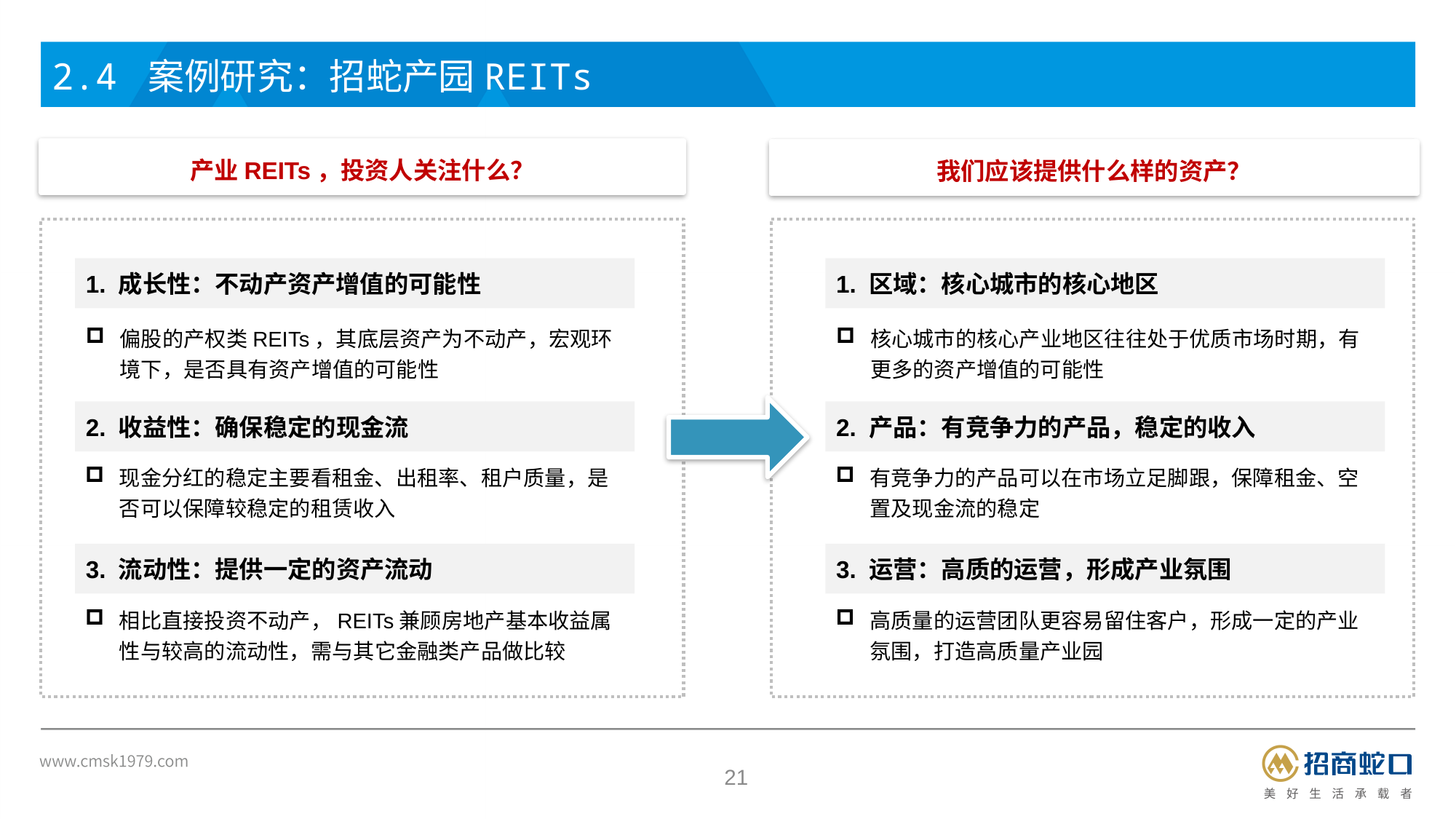

2.4 案例研究：招蛇产园REITs
我们应该选择什么样的资产与形式？
产业园REITs，投资人关注什么？
产业REITs，投资人关注什么？
我们应该提供什么样的资产？

1. 成长性：不动产资产增值的可能性
1. 区域：核心城市的核心地区
偏股的产权类REITs，其底层资产为不动产，宏观环境下，是否具有资产增值的可能性
核心城市的核心产业地区往往处于优质市场时期，有更多的资产增值的可能性

2. 收益性：确保稳定的现金流
2. 产品：有竞争力的产品，稳定的收入
现金分红的稳定主要看租金、出租率、租户质量，是否可以保障较稳定的租赁收入
有竞争力的产品可以在市场立足脚跟，保障租金、空置及现金流的稳定
3. 流动性：提供一定的资产流动
3. 运营：高质的运营，形成产业氛围
相比直接投资不动产，REITs兼顾房地产基本收益属性与较高的流动性，需与其它金融类产品做比较
高质量的运营团队更容易留住客户，形成一定的产业氛围，打造高质量产业园